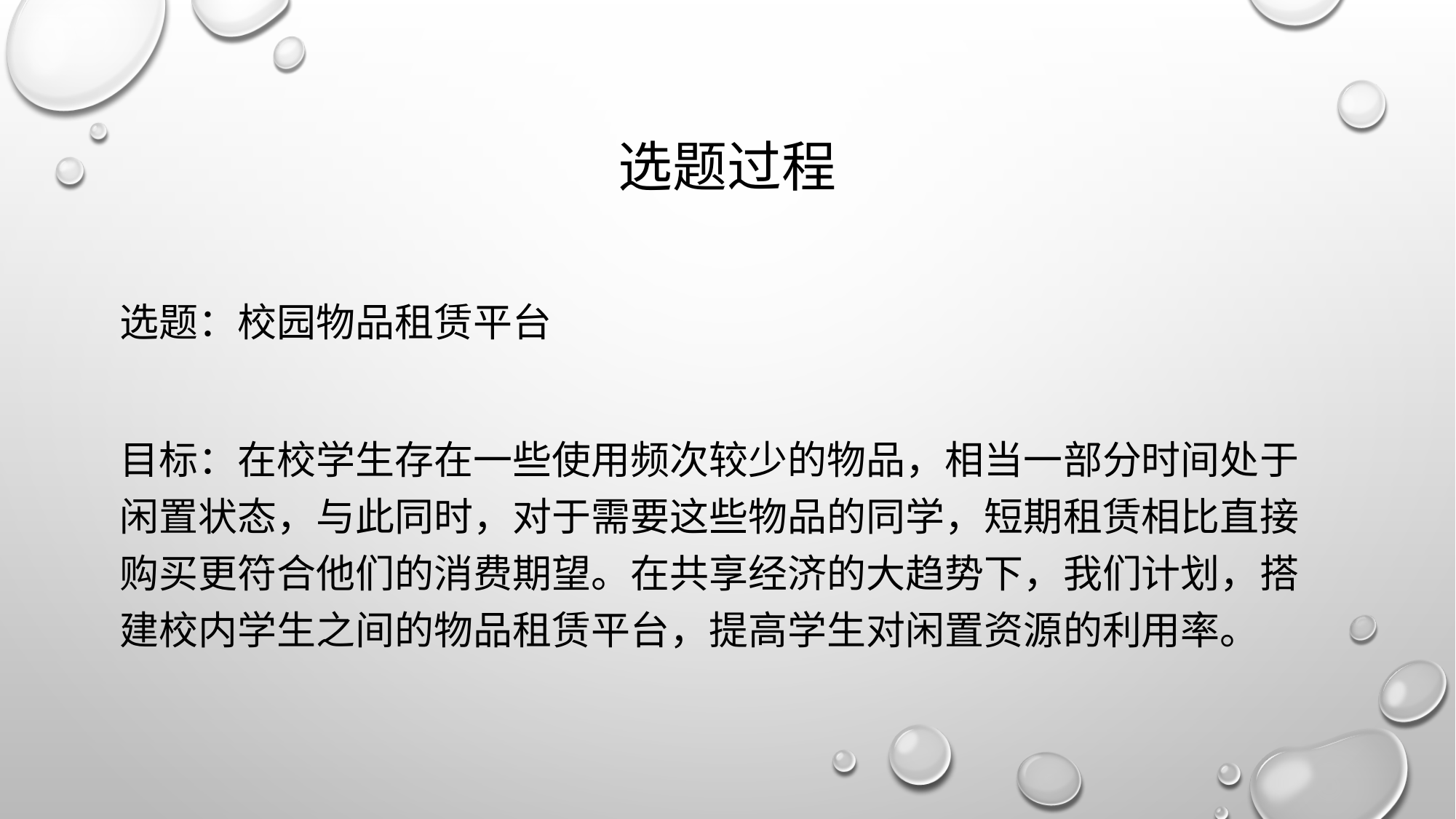

# 选题过程
选题：校园物品租赁平台

目标：在校学生存在一些使用频次较少的物品，相当一部分时间处于闲置状态，与此同时，对于需要这些物品的同学，短期租赁相比直接购买更符合他们的消费期望。在共享经济的大趋势下，我们计划，搭建校内学生之间的物品租赁平台，提高学生对闲置资源的利用率。